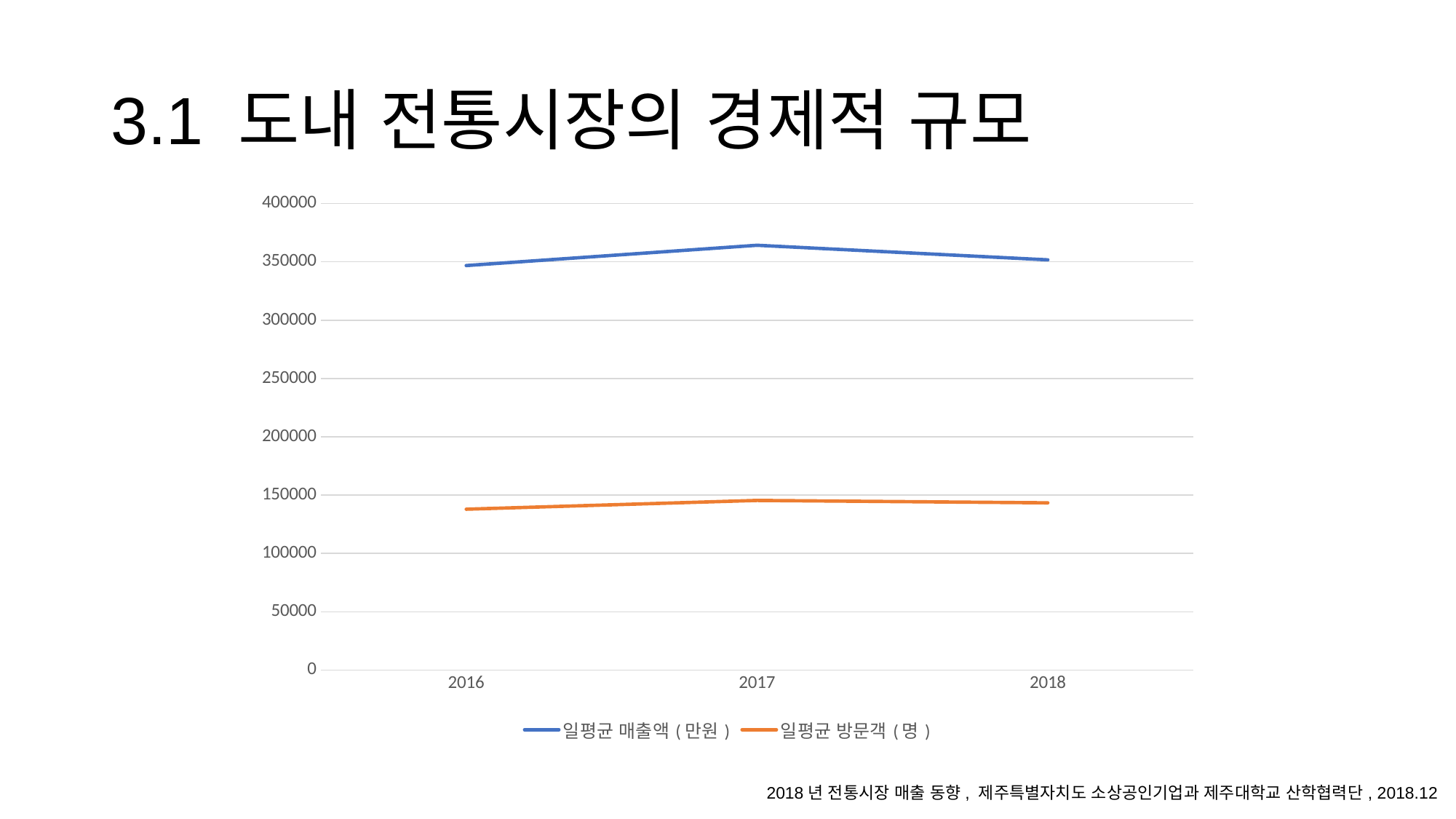

# 3.1 도내 전통시장의 경제적 규모

### Chart

| Category | 일평균 매출액(만원) | 일평균 방문객(명) |
|---|---|---|
| 2016 | 346794.0 | 137908.0 |
| 2017 | 364182.0 | 145406.0 |
| 2018 | 351716.0 | 143336.0 |
2018년 전통시장 매출 동향, 제주특별자치도 소상공인기업과 제주대학교 산학협력단, 2018.12